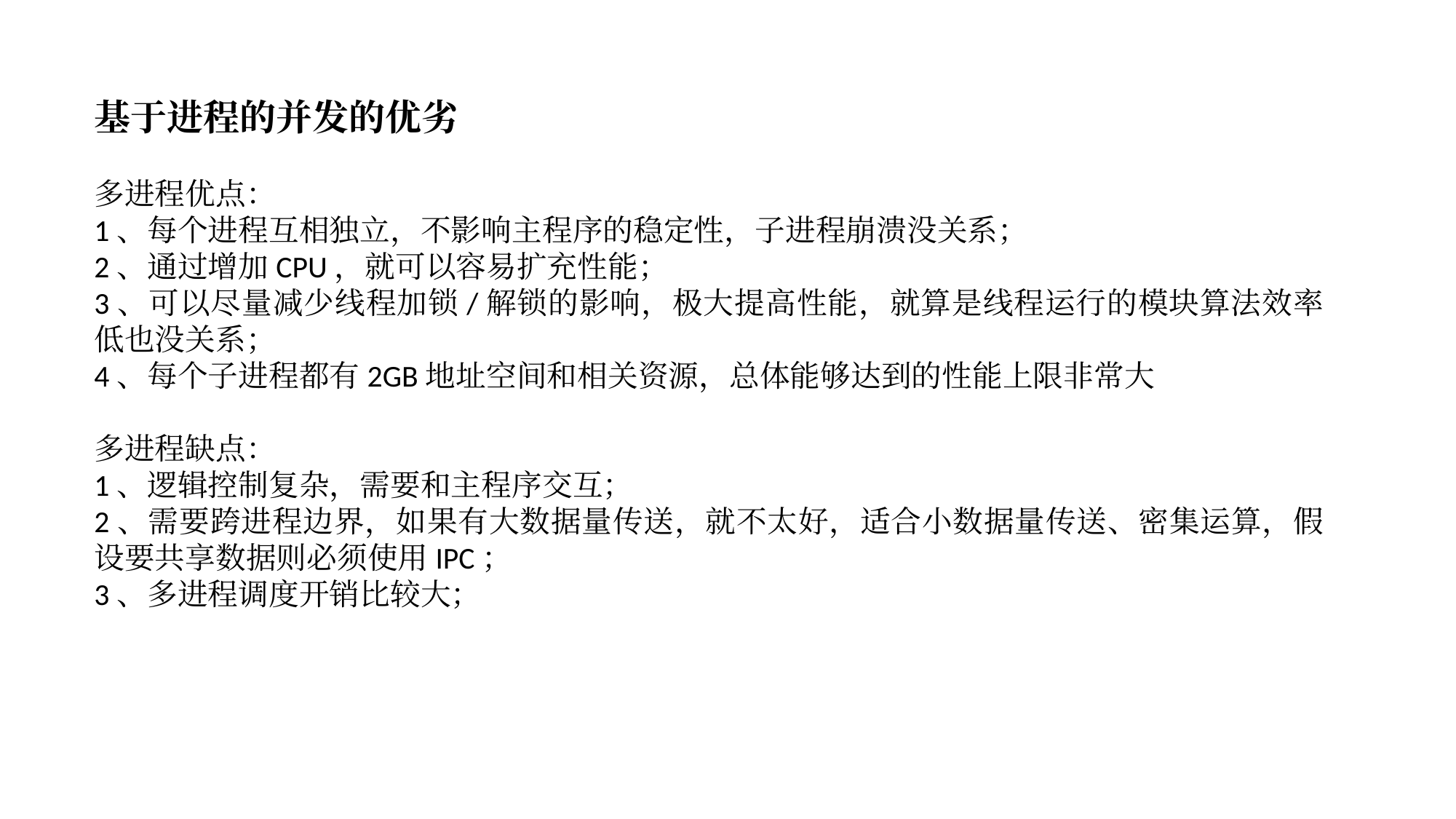

基于进程的并发的优劣

多进程优点：
1、每个进程互相独立，不影响主程序的稳定性，子进程崩溃没关系；
2、通过增加CPU，就可以容易扩充性能；
3、可以尽量减少线程加锁/解锁的影响，极大提高性能，就算是线程运行的模块算法效率低也没关系；
4、每个子进程都有2GB地址空间和相关资源，总体能够达到的性能上限非常大

多进程缺点：
1、逻辑控制复杂，需要和主程序交互；
2、需要跨进程边界，如果有大数据量传送，就不太好，适合小数据量传送、密集运算，假设要共享数据则必须使用IPC；
3、多进程调度开销比较大；